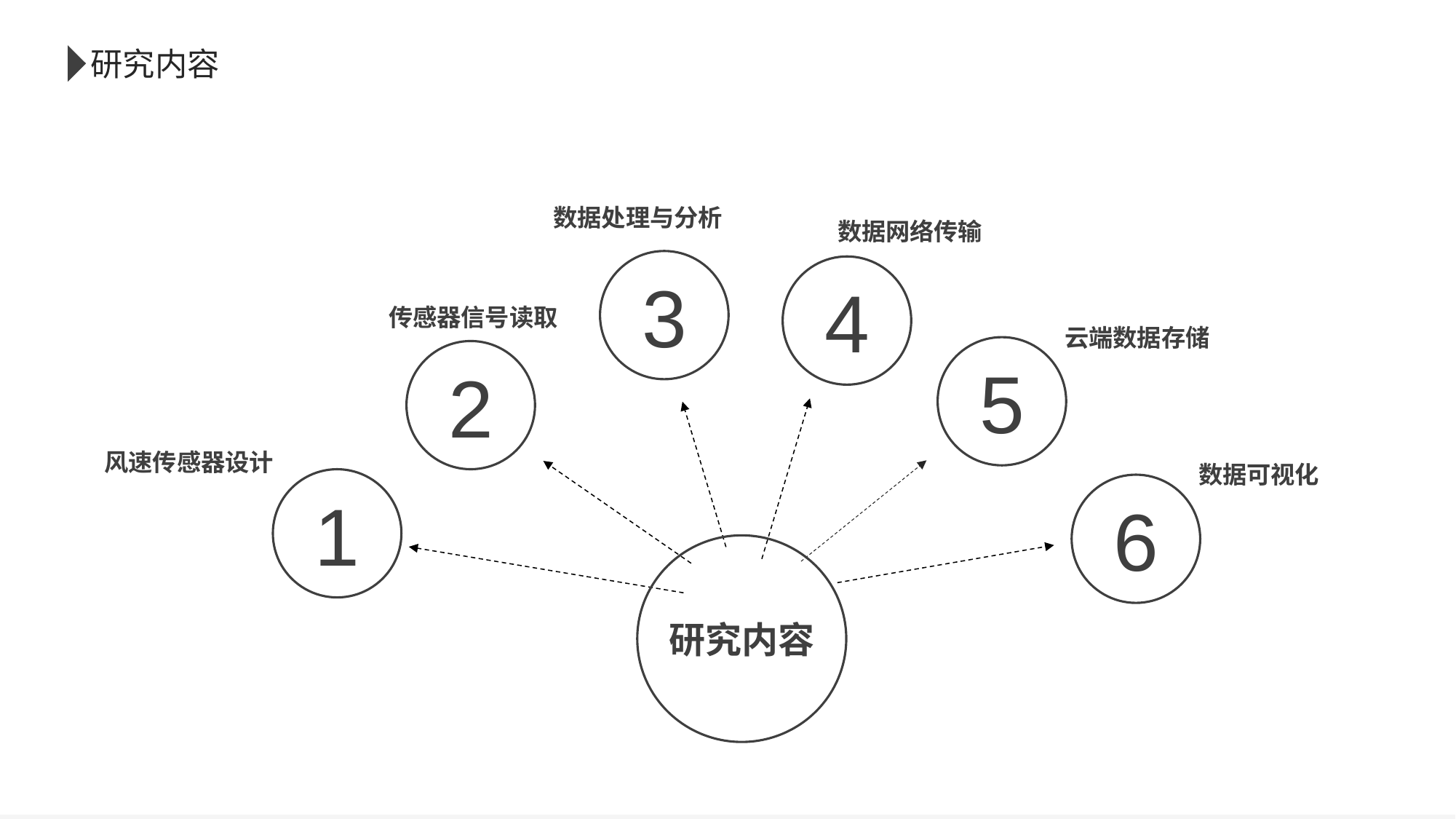

完成
研究内容

数据处理与分析
数据网络传输
传感器信号读取
云端数据存储
风速传感器设计
数据可视化
3
4
5
2

1
6
研究内容